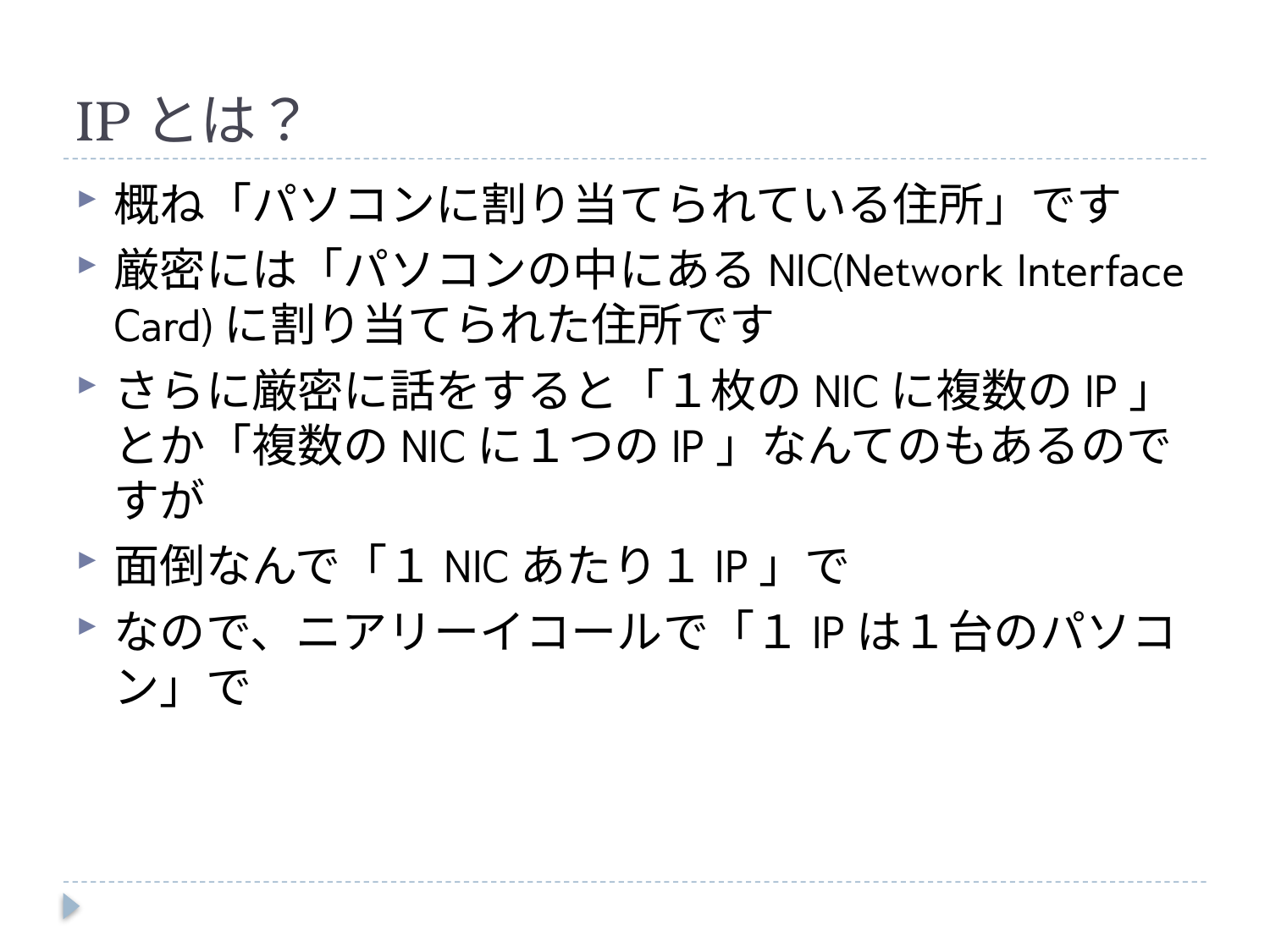

# IPとは？
概ね「パソコンに割り当てられている住所」です
厳密には「パソコンの中にあるNIC(Network Interface Card)に割り当てられた住所です
さらに厳密に話をすると「１枚のNICに複数のIP」とか「複数のNICに１つのIP」なんてのもあるのですが
面倒なんで「１NICあたり１IP」で
なので、ニアリーイコールで「１IPは１台のパソコン」で